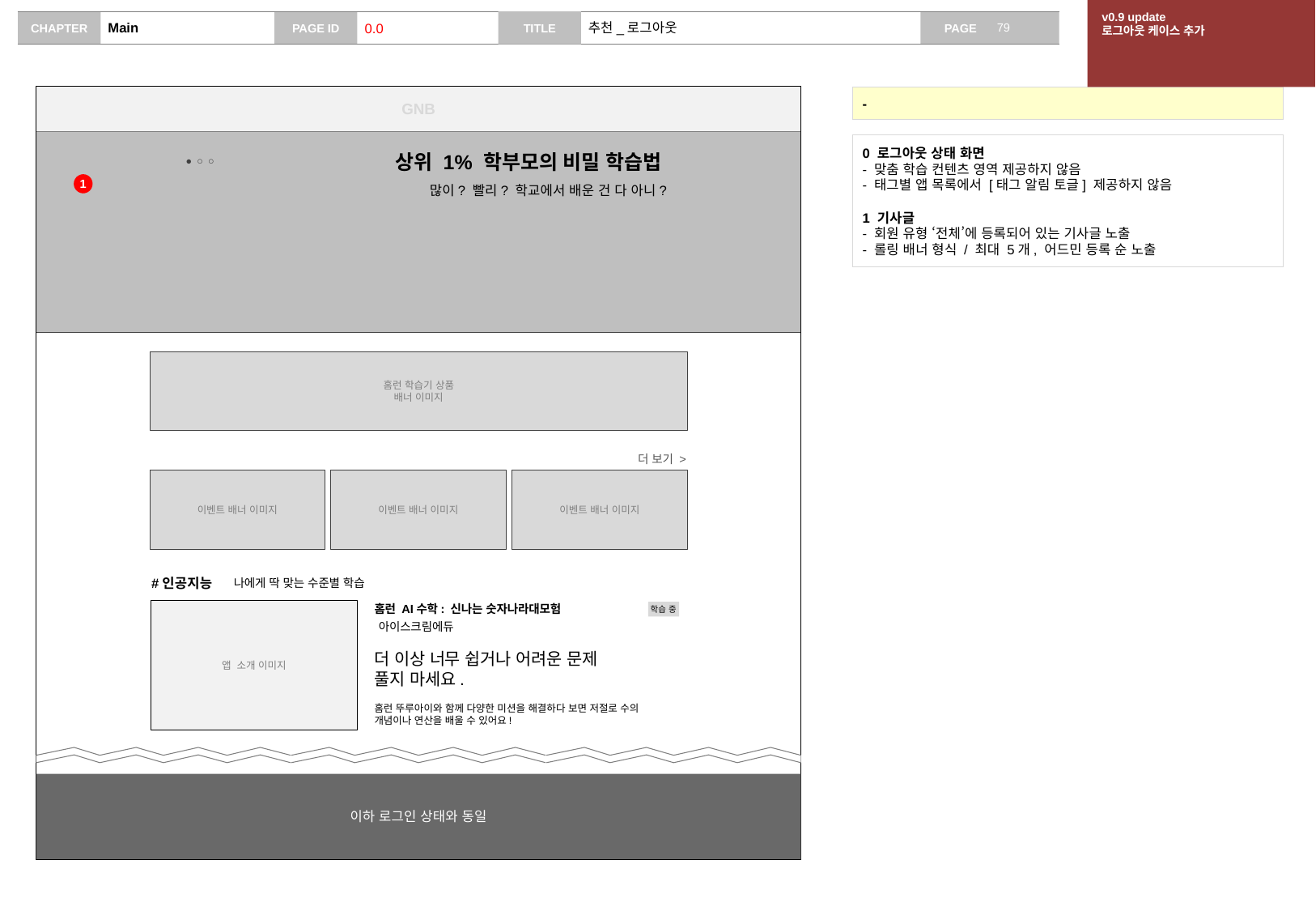

v0.9 update
로그아웃 케이스 추가
# Main
0.0
추천_로그아웃
GNB

-

상위 1% 학부모의 비밀 학습법
●○○
많이? 빨리? 학교에서 배운 건 다 아니?
0 로그아웃 상태 화면
- 맞춤 학습 컨텐츠 영역 제공하지 않음
- 태그별 앱 목록에서 [태그 알림 토글] 제공하지 않음

1 기사글
- 회원 유형 ‘전체’에 등록되어 있는 기사글 노출
- 롤링 배너 형식 / 최대 5개, 어드민 등록 순 노출
1
홈런 학습기 상품
배너 이미지
더 보기 >
이벤트 배너 이미지
이벤트 배너 이미지
이벤트 배너 이미지
#인공지능
나에게 딱 맞는 수준별 학습
앱  소개 이미지
홈런 AI수학: 신나는 숫자나라대모험
아이스크림에듀
더 이상 너무 쉽거나 어려운 문제
풀지 마세요.
홈런 뚜루아이와 함께 다양한 미션을 해결하다 보면 저절로 수의
개념이나 연산을 배울 수 있어요!
학습 중

이하 로그인 상태와 동일